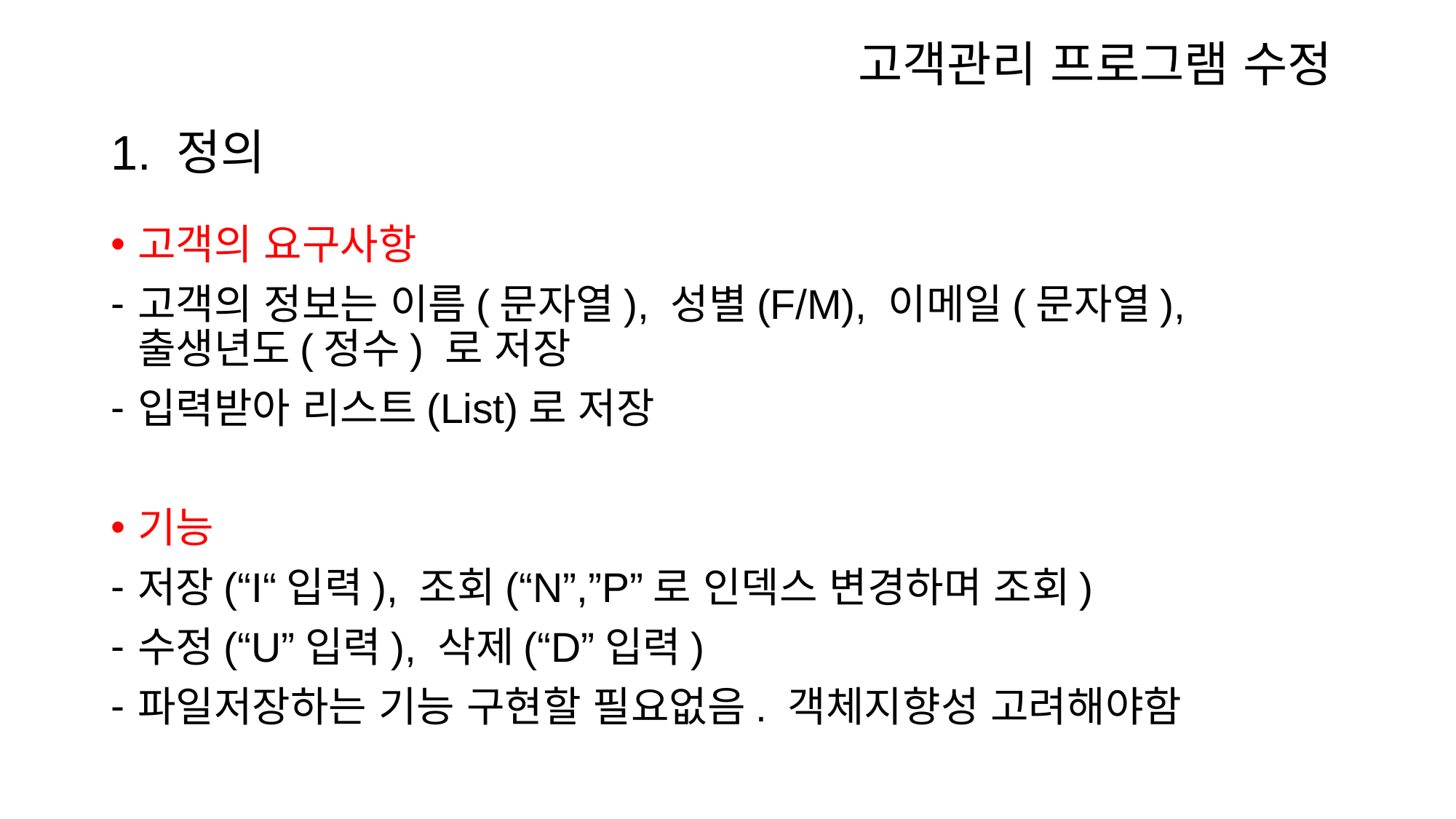

고객관리 프로그램 수정
# 1. 정의
고객의 요구사항
고객의 정보는 이름(문자열), 성별(F/M), 이메일(문자열), 출생년도(정수) 로 저장
입력받아 리스트(List)로 저장

기능
저장(“I“입력), 조회(“N”,”P”로 인덱스 변경하며 조회)
수정(“U”입력), 삭제(“D”입력)
파일저장하는 기능 구현할 필요없음. 객체지향성 고려해야함